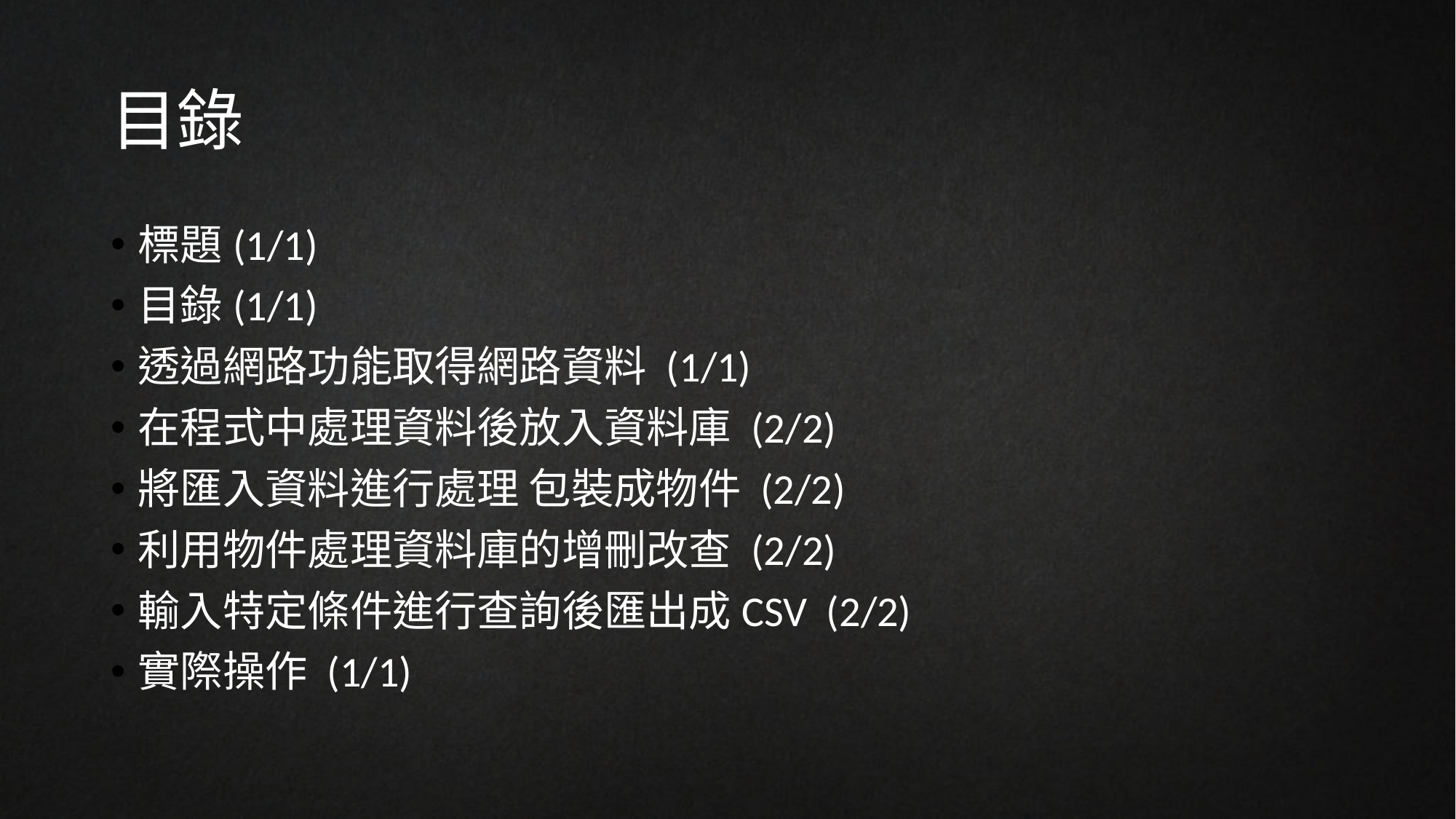

目錄
標題(1/1)
目錄(1/1)
透過網路功能取得網路資料 (1/1)
在程式中處理資料後放入資料庫 (2/2)
將匯入資料進行處理 包裝成物件 (2/2)
利用物件處理資料庫的增刪改查 (2/2)
輸入特定條件進行查詢後匯出成CSV  (2/2)
實際操作 (1/1)